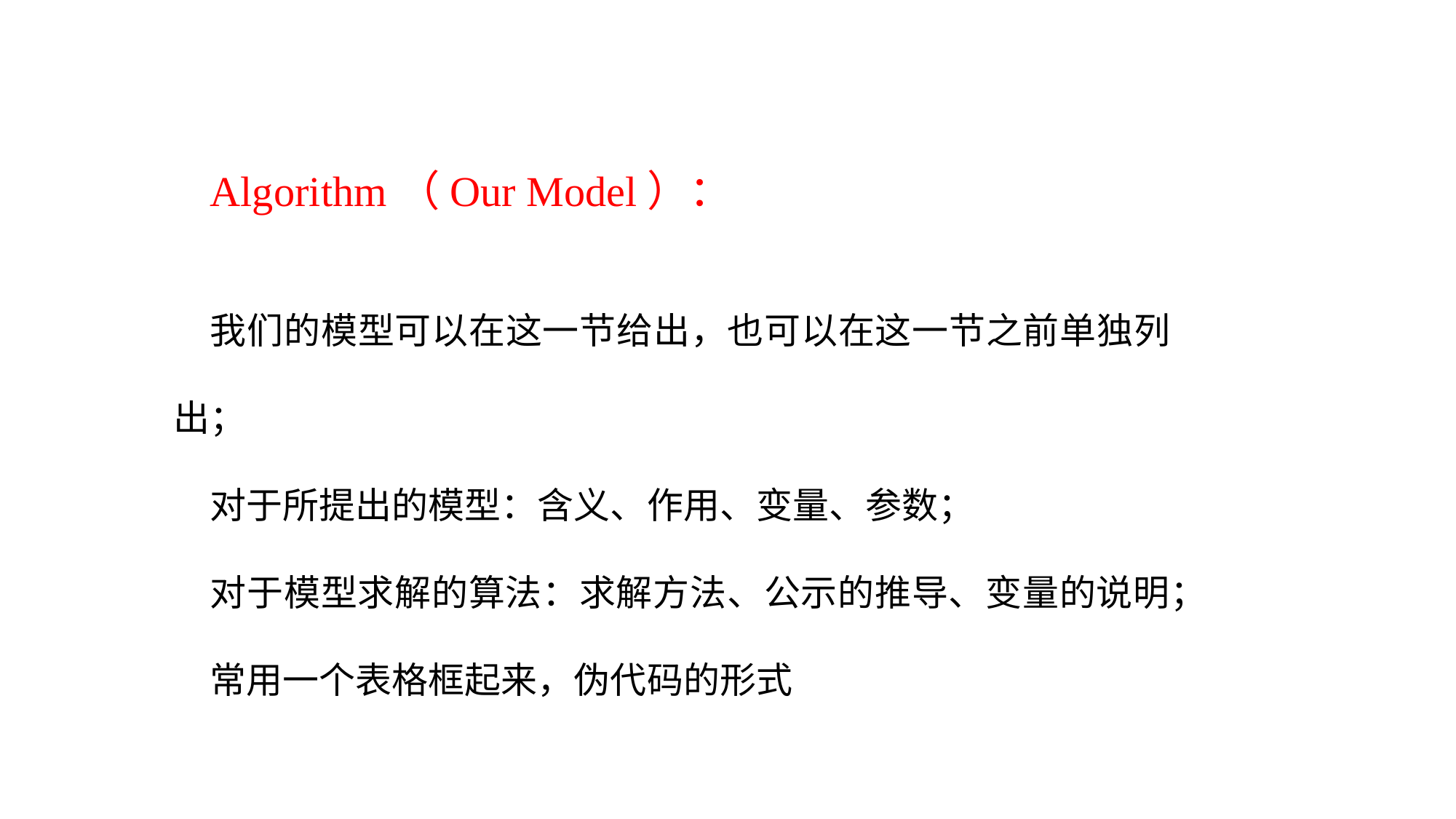

Algorithm（Our Model）：

我们的模型可以在这一节给出，也可以在这一节之前单独列出；
对于所提出的模型：含义、作用、变量、参数；
对于模型求解的算法：求解方法、公示的推导、变量的说明；
常用一个表格框起来，伪代码的形式